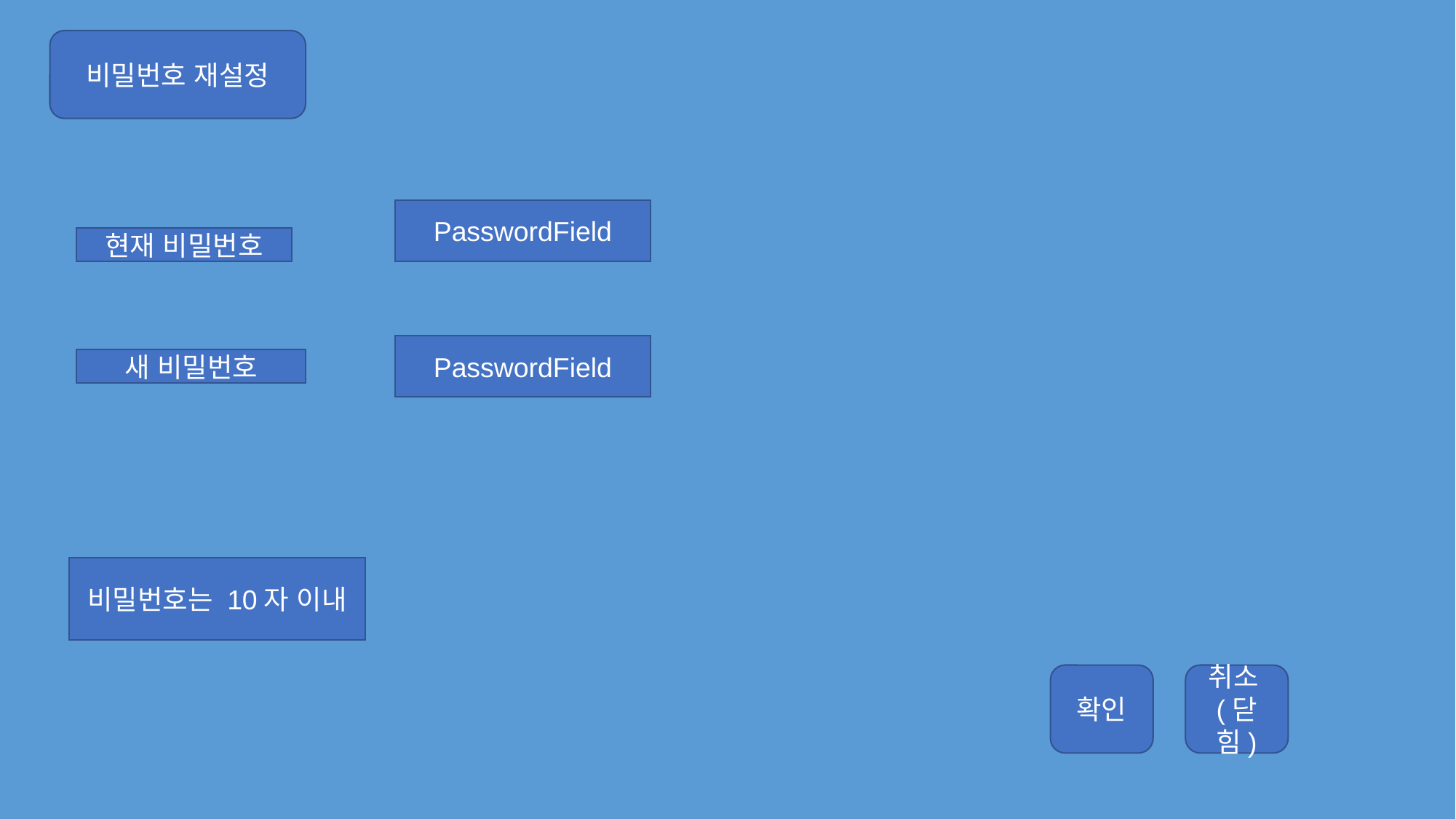

비밀번호 재설정
PasswordField
현재 비밀번호
PasswordField
새 비밀번호
비밀번호는 10자 이내
취소(닫힘)
확인